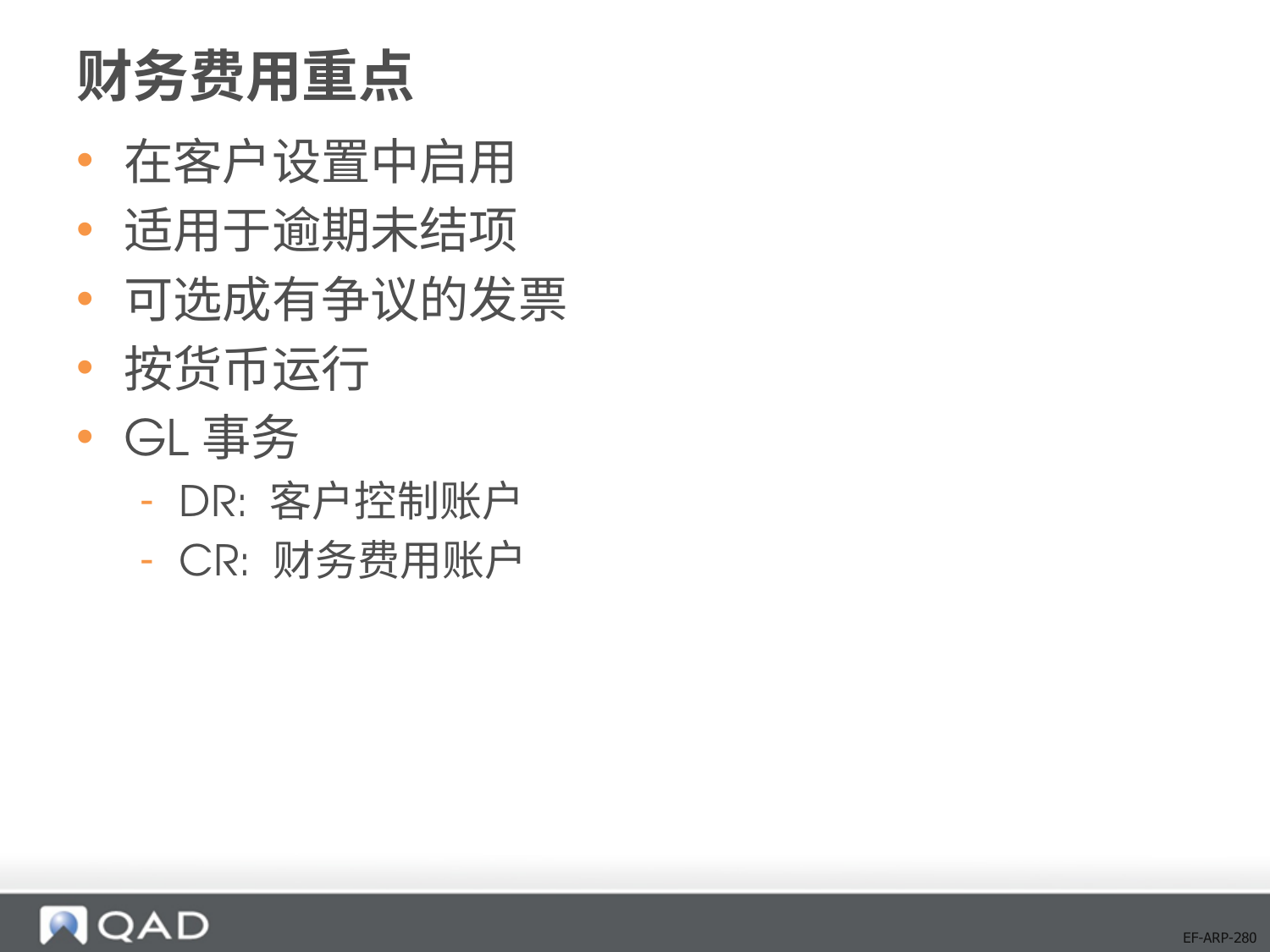

# 财务费用重点
在客户设置中启用
适用于逾期未结项
可选成有争议的发票
按货币运行
GL事务
DR: 客户控制账户
CR: 财务费用账户
EF-ARP-280